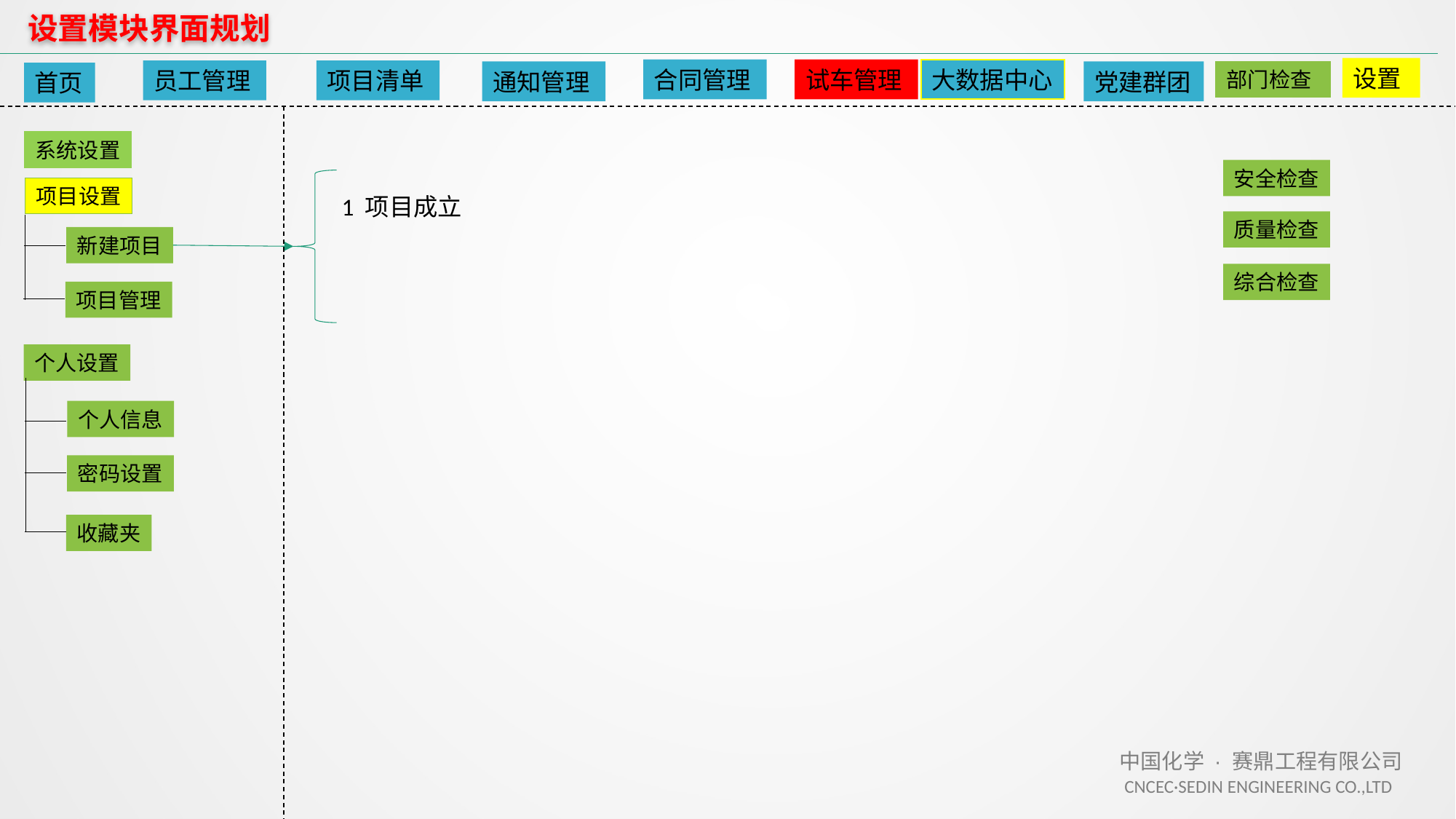

设置模块界面规划
设置
合同管理
试车管理
大数据中心
员工管理
项目清单
部门检查
通知管理
党建群团
首页
系统设置
安全检查

项目设置
1 项目成立
质量检查
新建项目
综合检查
项目管理
个人设置
个人信息
密码设置
收藏夹